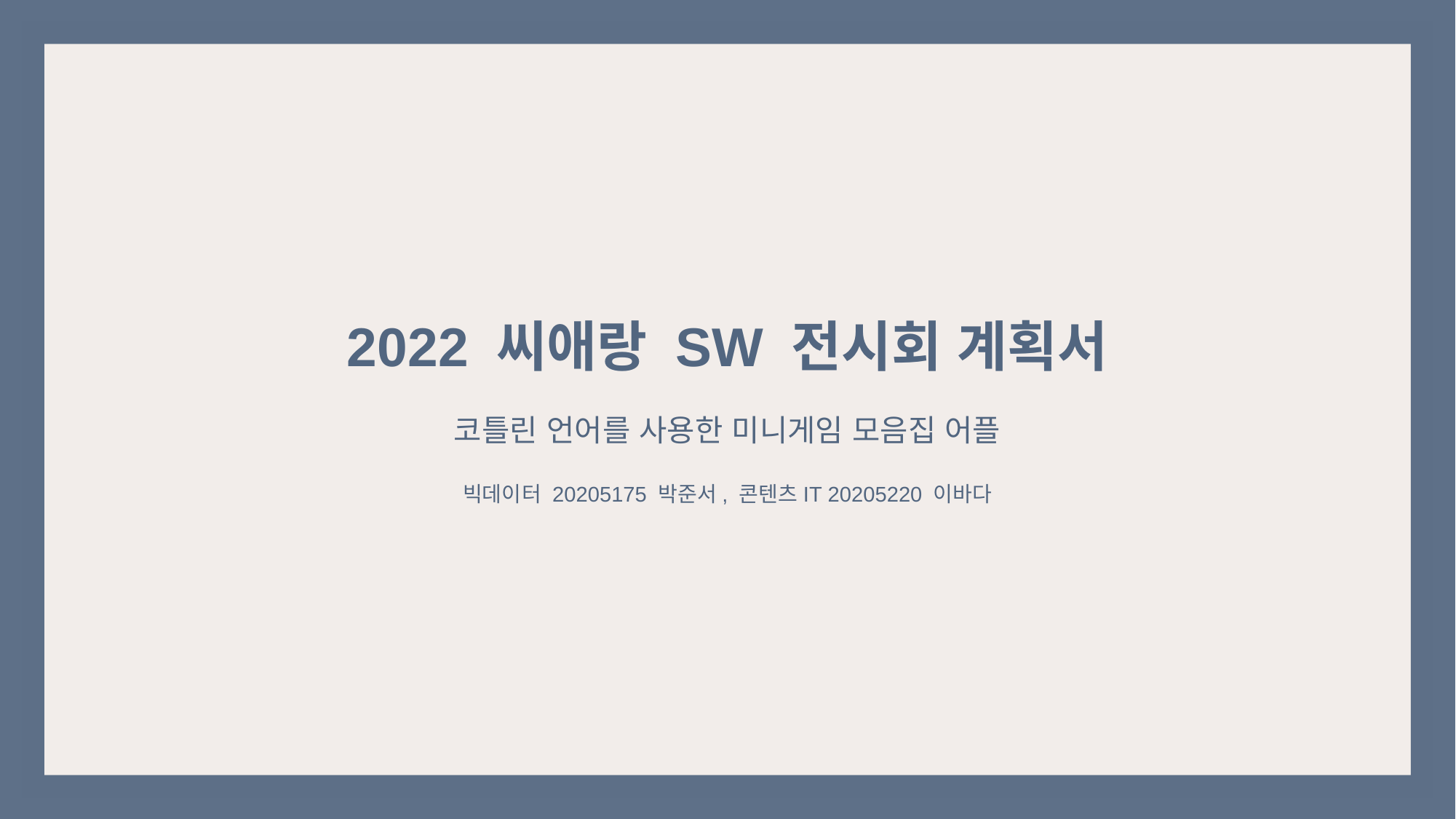

2022 씨애랑 SW 전시회 계획서
코틀린 언어를 사용한 미니게임 모음집 어플
빅데이터 20205175 박준서, 콘텐츠IT 20205220 이바다